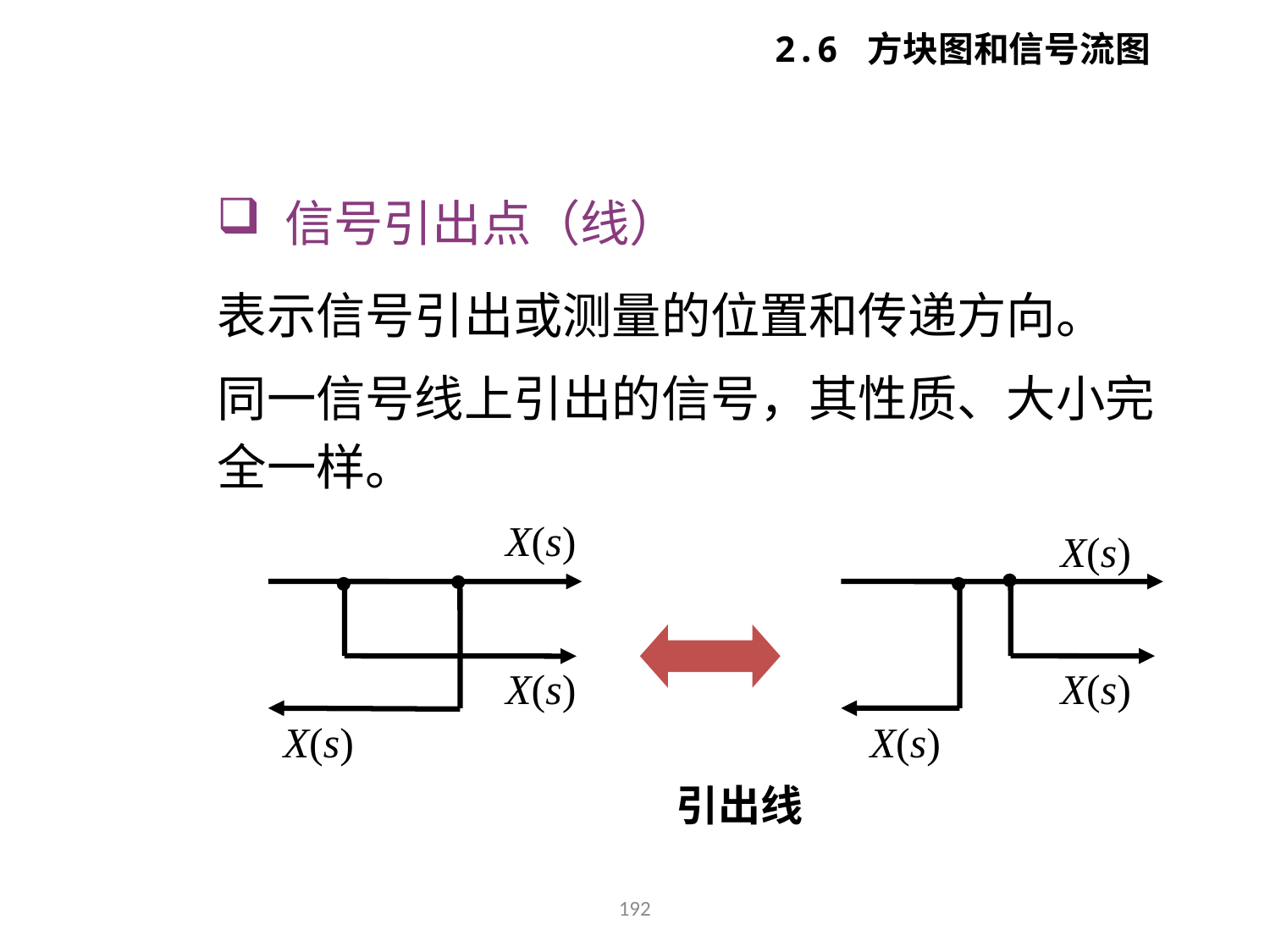

2.6 方块图和信号流图
 信号引出点（线）
表示信号引出或测量的位置和传递方向。
同一信号线上引出的信号，其性质、大小完全一样。
X(s)

X(s)

X(s)
X(s)

X(s)

X(s)

引出线
192